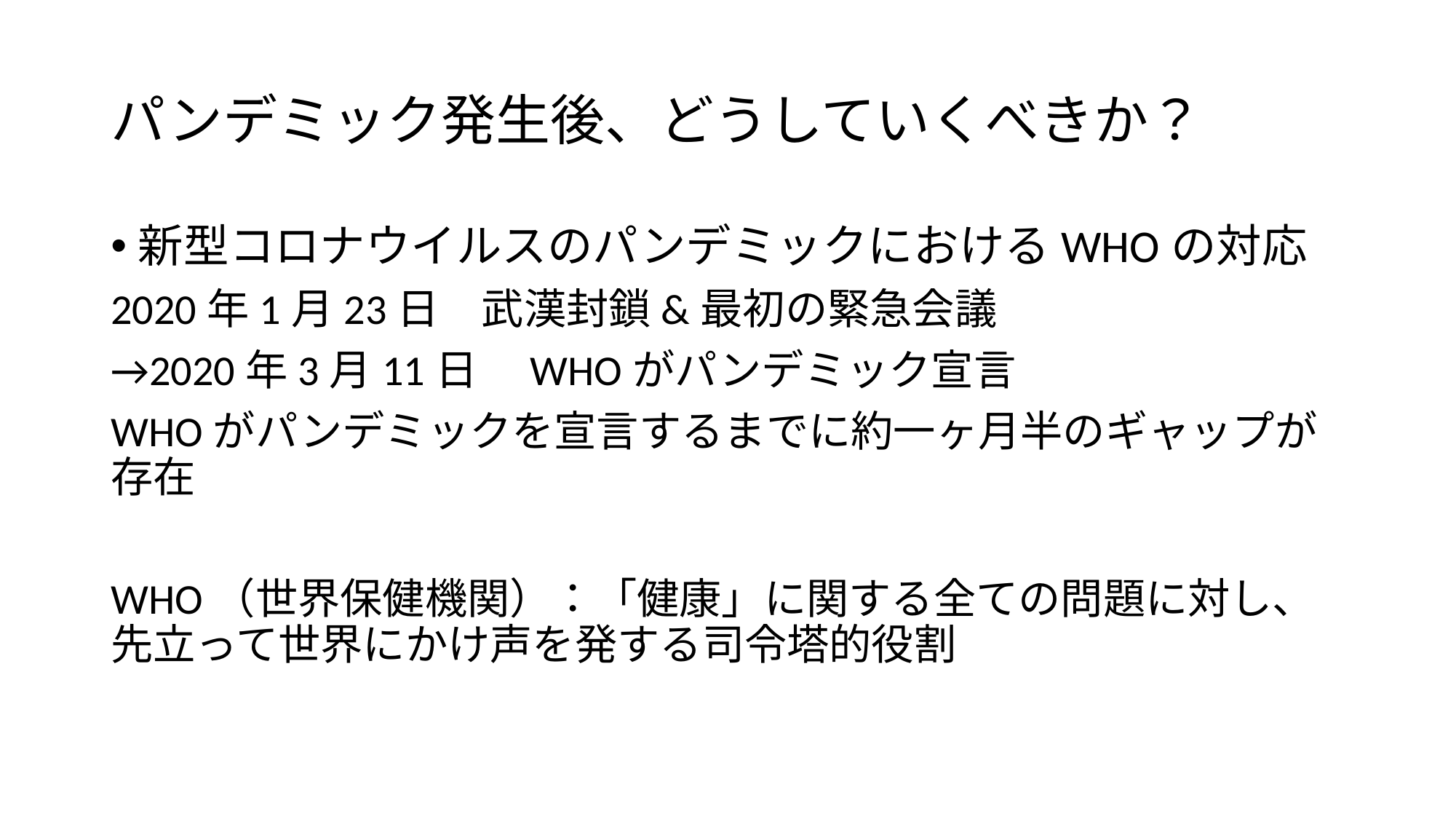

# パンデミック発生後、どうしていくべきか？
新型コロナウイルスのパンデミックにおけるWHOの対応
2020年1月23日　武漢封鎖&最初の緊急会議
→2020年3月11日　WHOがパンデミック宣言
WHOがパンデミックを宣言するまでに約一ヶ月半のギャップが存在

WHO（世界保健機関）：「健康」に関する全ての問題に対し、先立って世界にかけ声を発する司令塔的役割